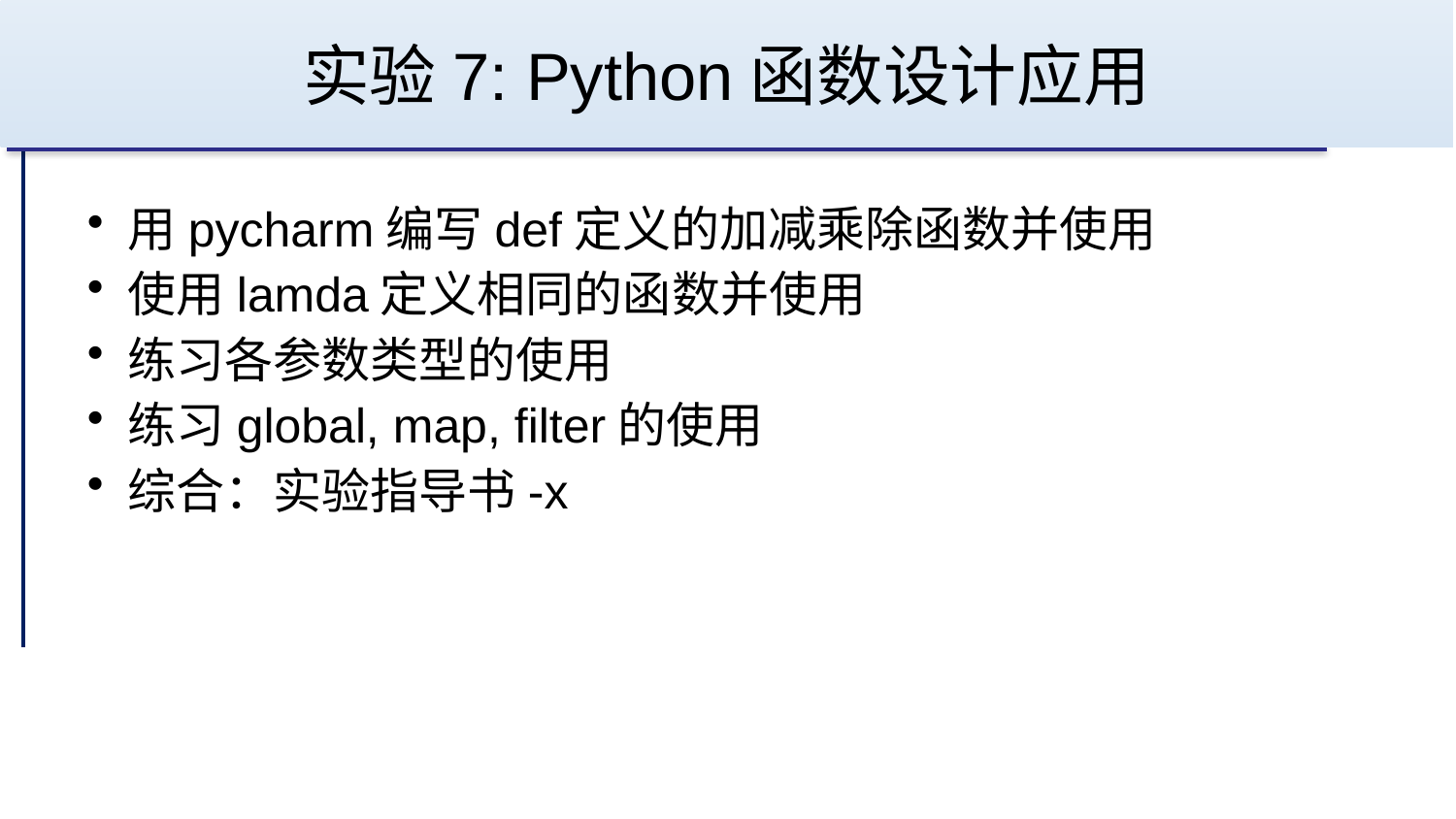

# 实验7: Python函数设计应用
用pycharm编写def定义的加减乘除函数并使用
使用lamda定义相同的函数并使用
练习各参数类型的使用
练习global, map, filter的使用
综合：实验指导书-x